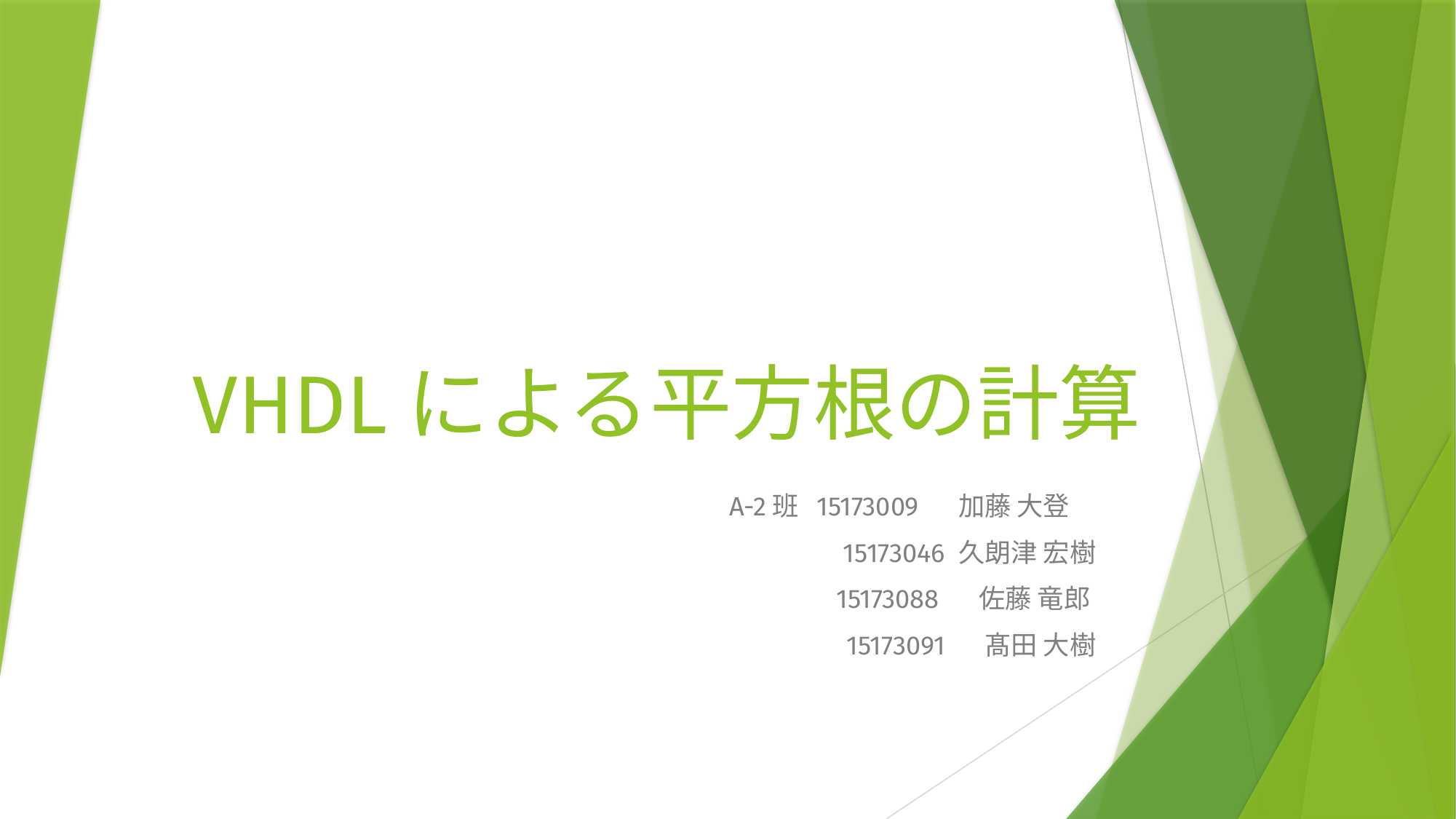

# VHDLによる平方根の計算
    A-2班  15173009 　加藤 大登
　　　　15173046 久朗津 宏樹
15173088 　佐藤 竜郎
15173091 　髙田 大樹